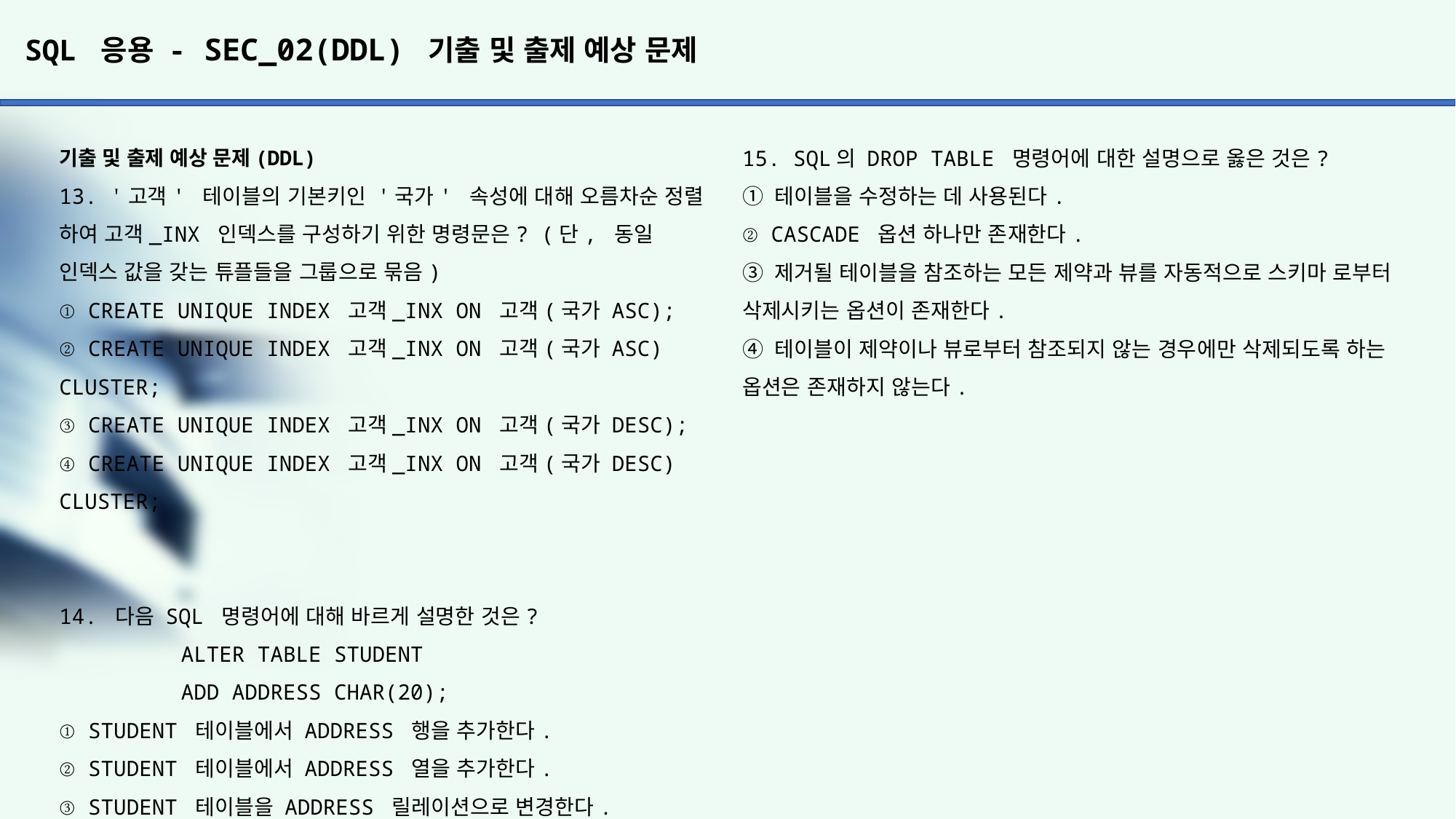

# SQL 응용 - SEC_02(DDL) 기출 및 출제 예상 문제
15. SQL의 DROP TABLE 명령어에 대한 설명으로 옳은 것은?
① 테이블을 수정하는 데 사용된다.
② CASCADE 옵션 하나만 존재한다.
③ 제거될 테이블을 참조하는 모든 제약과 뷰를 자동적으로 스키마 로부터 삭제시키는 옵션이 존재한다.
④ 테이블이 제약이나 뷰로부터 참조되지 않는 경우에만 삭제되도록 하는 옵션은 존재하지 않는다.
기출 및 출제 예상 문제(DDL)
13. '고객' 테이블의 기본키인 '국가' 속성에 대해 오름차순 정렬
하여 고객_INX 인덱스를 구성하기 위한 명령문은? (단, 동일
인덱스 값을 갖는 튜플들을 그룹으로 묶음)
① CREATE UNIQUE INDEX 고객_INX ON 고객(국가 ASC);
② CREATE UNIQUE INDEX 고객_INX ON 고객(국가 ASC) CLUSTER;
③ CREATE UNIQUE INDEX 고객_INX ON 고객(국가 DESC);
④ CREATE UNIQUE INDEX 고객_INX ON 고객(국가 DESC) CLUSTER;

14. 다음 SQL 명령어에 대해 바르게 설명한 것은?
	 ALTER TABLE STUDENT
	 ADD ADDRESS CHAR(20);
① STUDENT 테이블에서 ADDRESS 행을 추가한다.
② STUDENT 테이블에서 ADDRESS 열을 추가한다.
③ STUDENT 테이블을 ADDRESS 릴레이션으로 변경한다.
④ STUDENT 테이블에서 ADDRESS 열을 삭제한다.